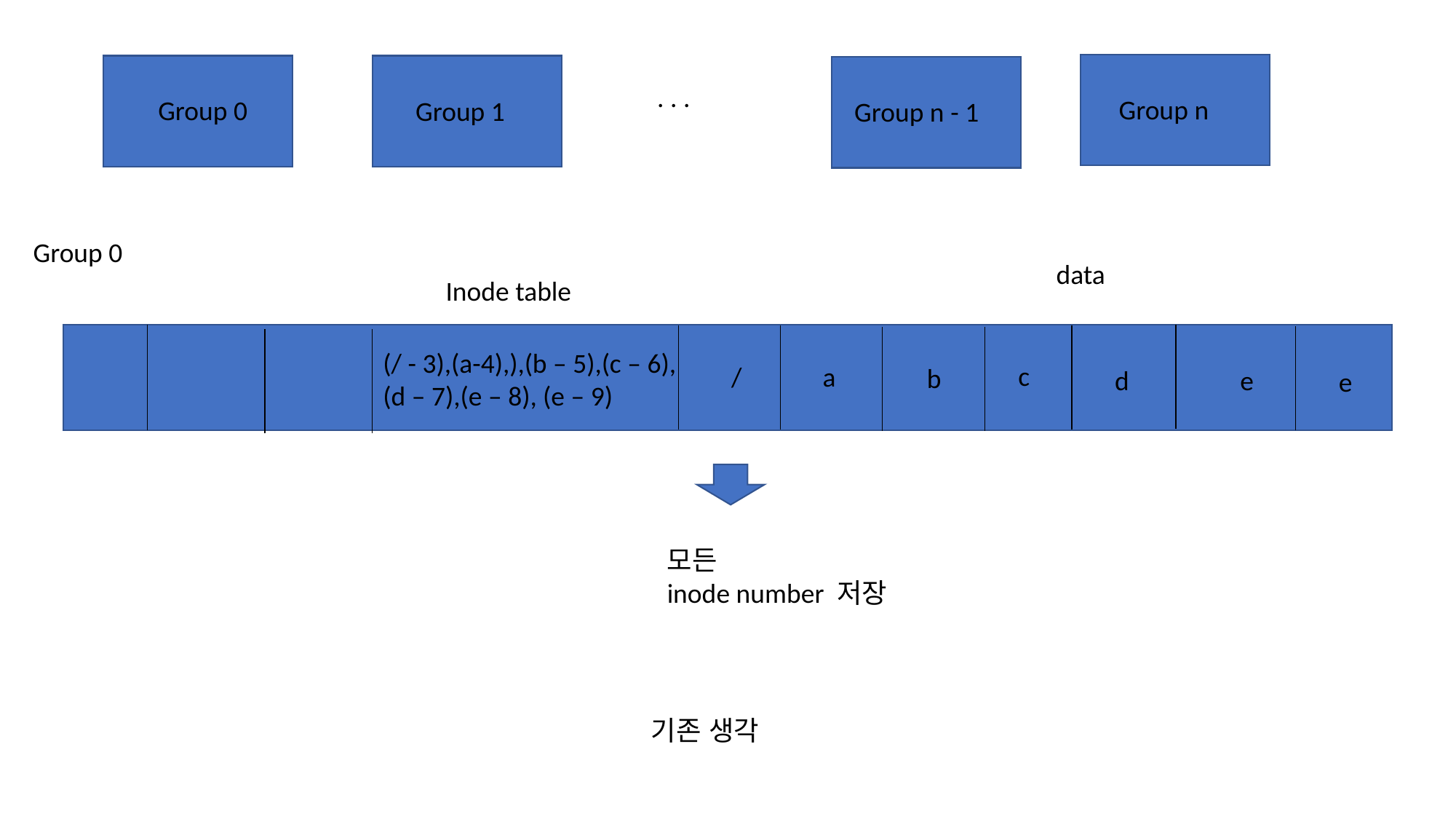

. . .
Group n
Group 0
Group 1
Group n - 1
Group 0

data
Inode table

(/ - 3),(a-4),),(b – 5),(c – 6),(d – 7),(e – 8), (e – 9)
c
/
a
b
d
e
e

모든
inode number 저장
기존 생각